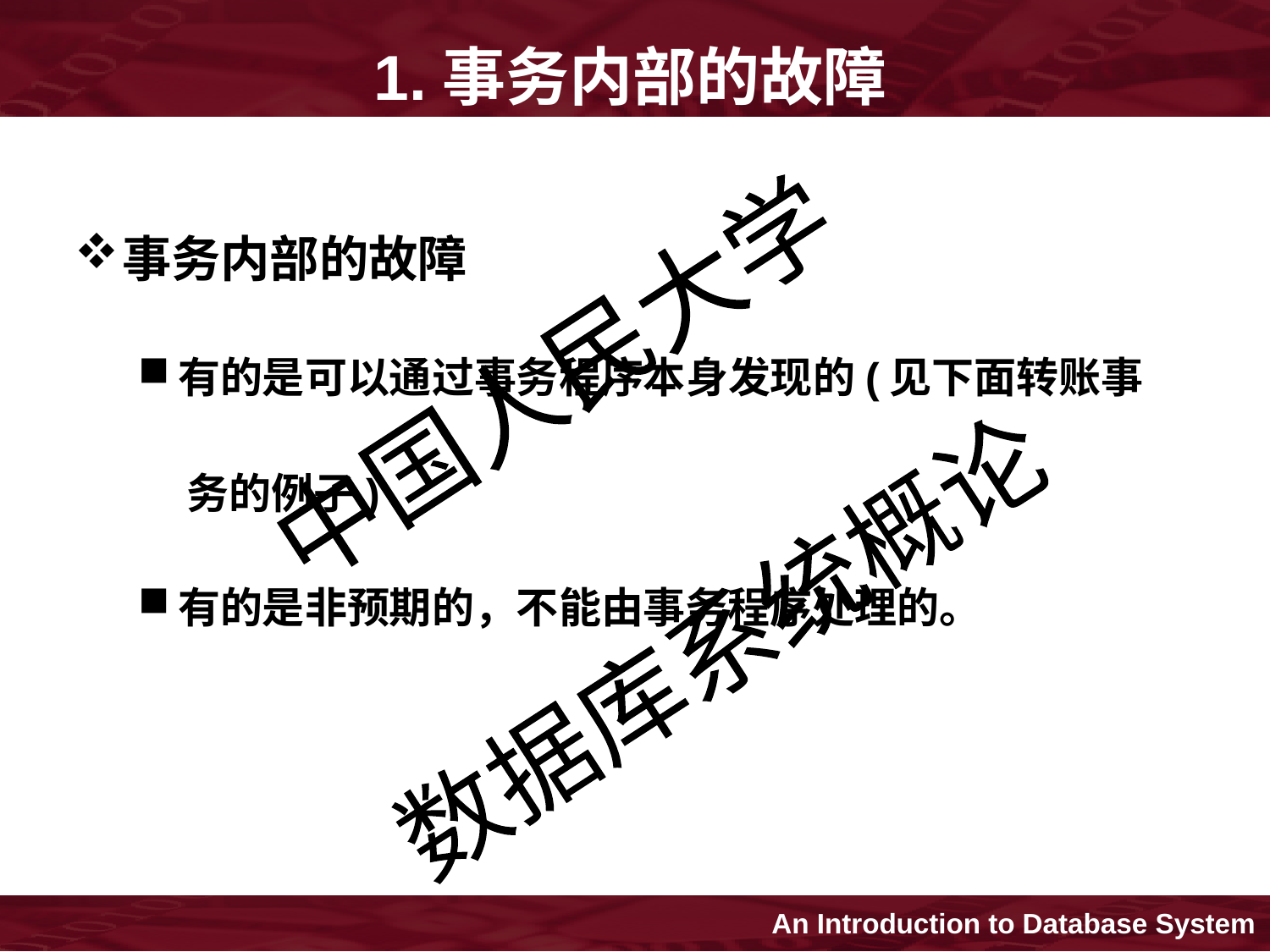

1.事务内部的故障
事务内部的故障
有的是可以通过事务程序本身发现的(见下面转账事
    务的例子)
有的是非预期的，不能由事务程序处理的。